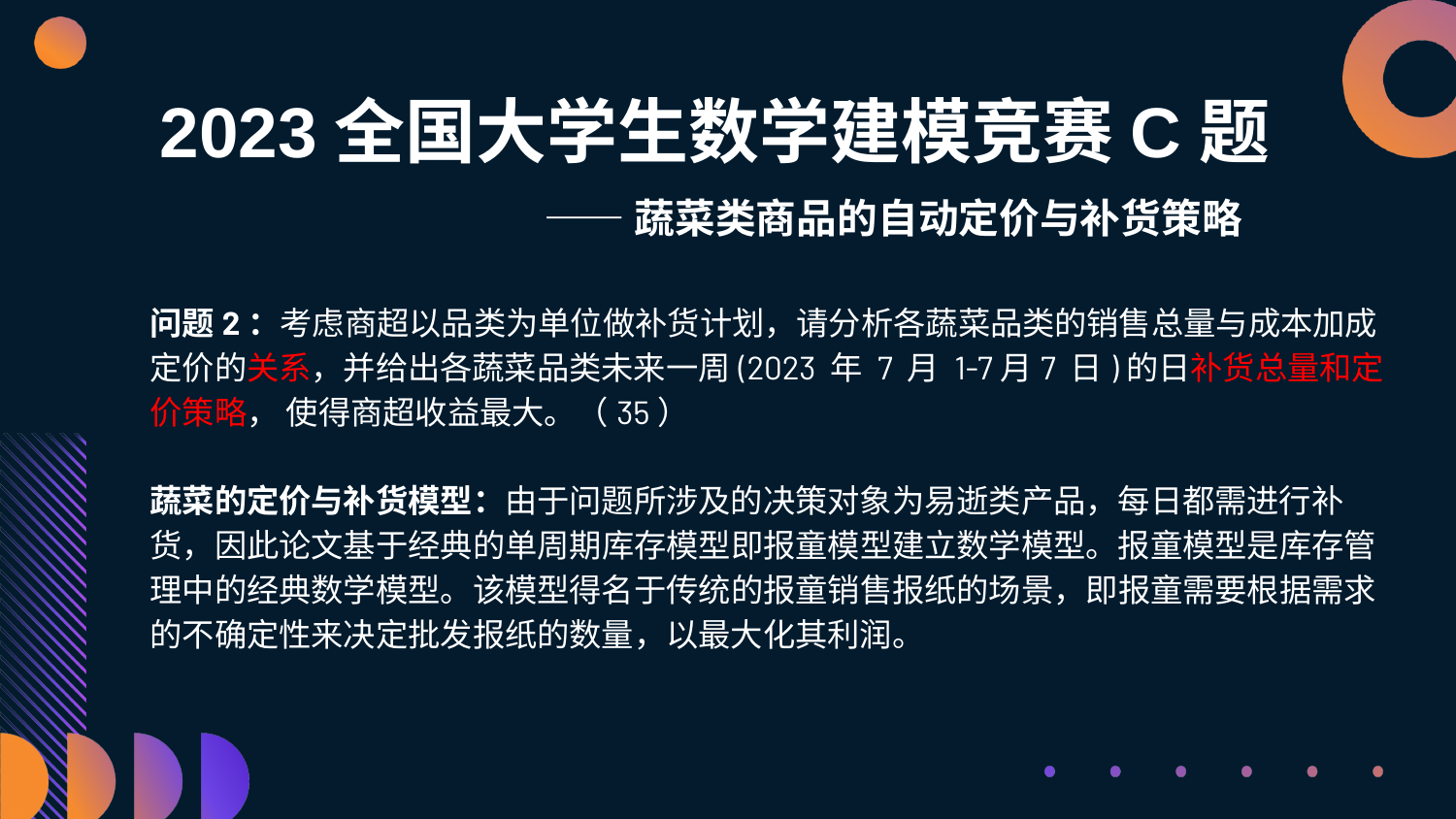

# 2023全国大学生数学建模竞赛C题
——蔬菜类商品的自动定价与补货策略
问题2：考虑商超以品类为单位做补货计划，请分析各蔬菜品类的销售总量与成本加成定价的关系，并给出各蔬菜品类未来一周(2023 年 7 月 1-7月7 日)的日补货总量和定价策略， 使得商超收益最大。（35）

蔬菜的定价与补货模型：由于问题所涉及的决策对象为易逝类产品，每日都需进行补货，因此论文基于经典的单周期库存模型即报童模型建立数学模型。报童模型是库存管理中的经典数学模型。该模型得名于传统的报童销售报纸的场景，即报童需要根据需求的不确定性来决定批发报纸的数量，以最大化其利润。